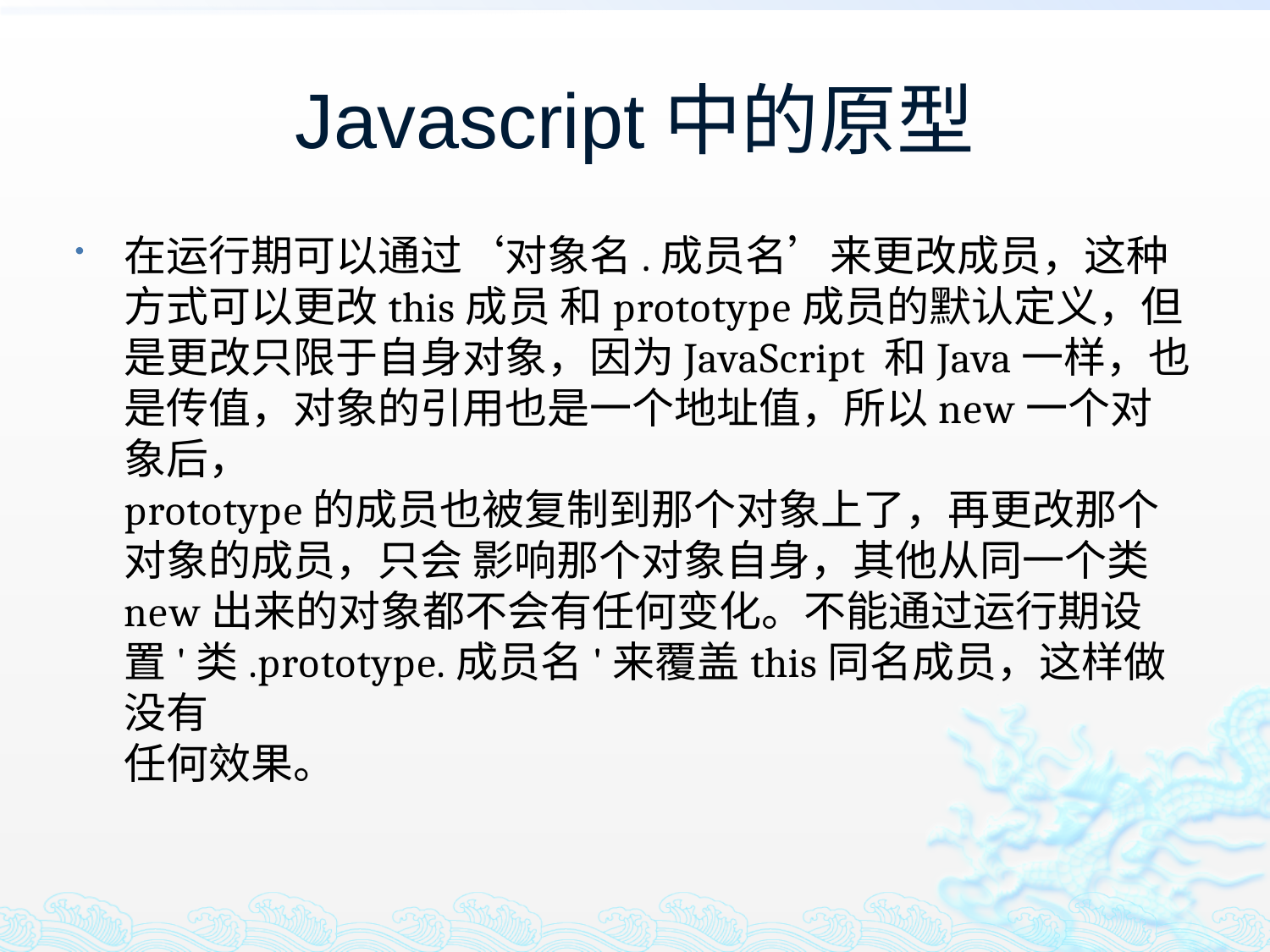

# Javascript中的原型
在运行期可以通过‘对象名.成员名’来更改成员，这种方式可以更改this成员 和prototype成员的默认定义，但是更改只限于自身对象，因为JavaScript 和Java一样，也是传值，对象的引用也是一个地址值，所以new一个对象后，
prototype的成员也被复制到那个对象上了，再更改那个对象的成员，只会 影响那个对象自身，其他从同一个类new出来的对象都不会有任何变化。不能通过运行期设置'类.prototype.成员名'来覆盖this同名成员，这样做没有
任何效果。